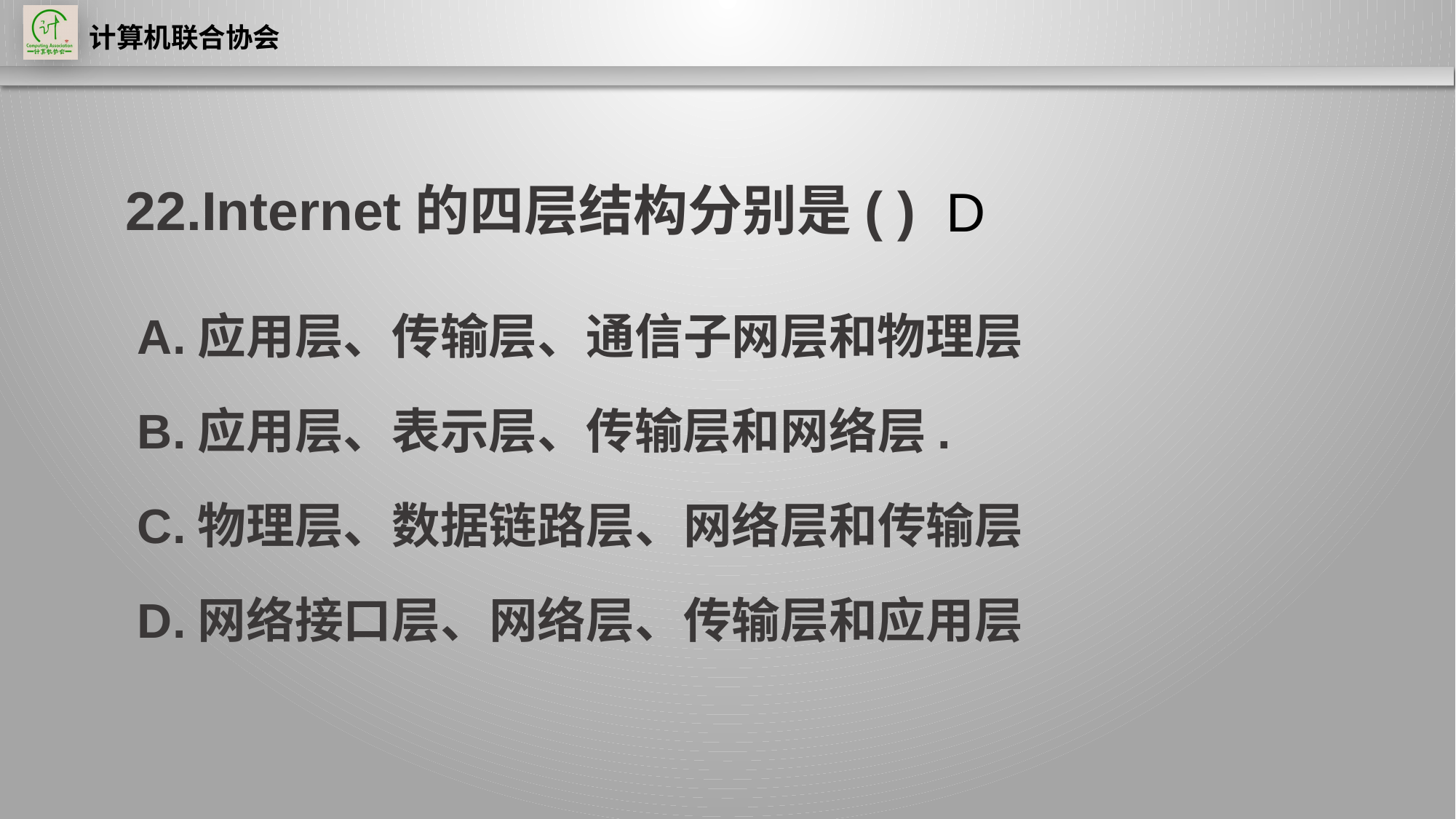

22.Internet的四层结构分别是( )
D
A.应用层、传输层、通信子网层和物理层
B.应用层、表示层、传输层和网络层.
C.物理层、数据链路层、网络层和传输层
D.网络接口层、网络层、传输层和应用层